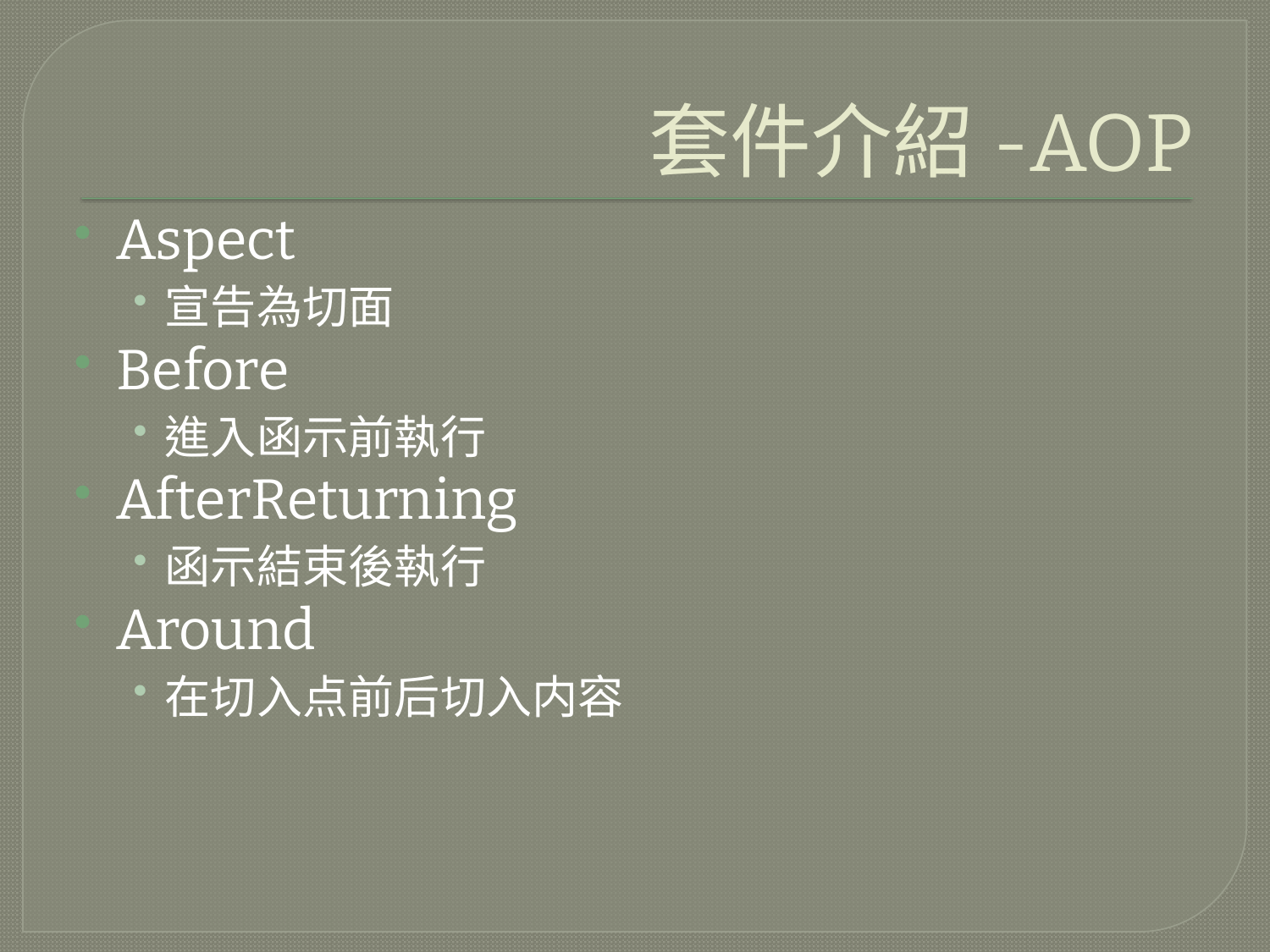

# 套件介紹-AOP
Aspect
宣告為切面
Before
進入函示前執行
AfterReturning
函示結束後執行
Around
在切入点前后切入内容